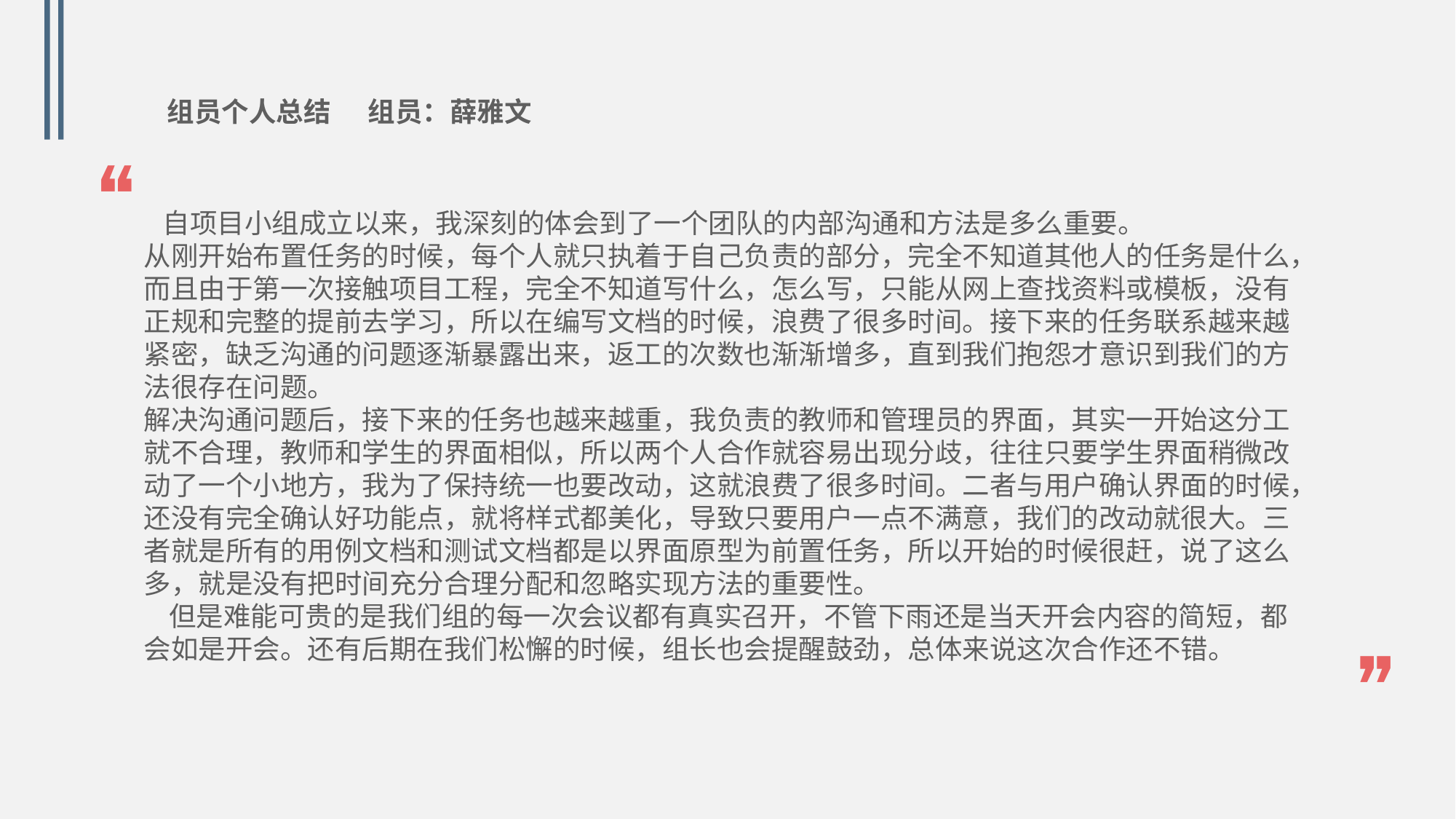

组员个人总结      组员：薛雅文
“
  自项目小组成立以来，我深刻的体会到了一个团队的内部沟通和方法是多么重要。
从刚开始布置任务的时候，每个人就只执着于自己负责的部分，完全不知道其他人的任务是什么，而且由于第一次接触项目工程，完全不知道写什么，怎么写，只能从网上查找资料或模板，没有正规和完整的提前去学习，所以在编写文档的时候，浪费了很多时间。接下来的任务联系越来越紧密，缺乏沟通的问题逐渐暴露出来，返工的次数也渐渐增多，直到我们抱怨才意识到我们的方法很存在问题。
解决沟通问题后，接下来的任务也越来越重，我负责的教师和管理员的界面，其实一开始这分工就不合理，教师和学生的界面相似，所以两个人合作就容易出现分歧，往往只要学生界面稍微改动了一个小地方，我为了保持统一也要改动，这就浪费了很多时间。二者与用户确认界面的时候，还没有完全确认好功能点，就将样式都美化，导致只要用户一点不满意，我们的改动就很大。三者就是所有的用例文档和测试文档都是以界面原型为前置任务，所以开始的时候很赶，说了这么多，就是没有把时间充分合理分配和忽略实现方法的重要性。
   但是难能可贵的是我们组的每一次会议都有真实召开，不管下雨还是当天开会内容的简短，都会如是开会。还有后期在我们松懈的时候，组长也会提醒鼓劲，总体来说这次合作还不错。
”